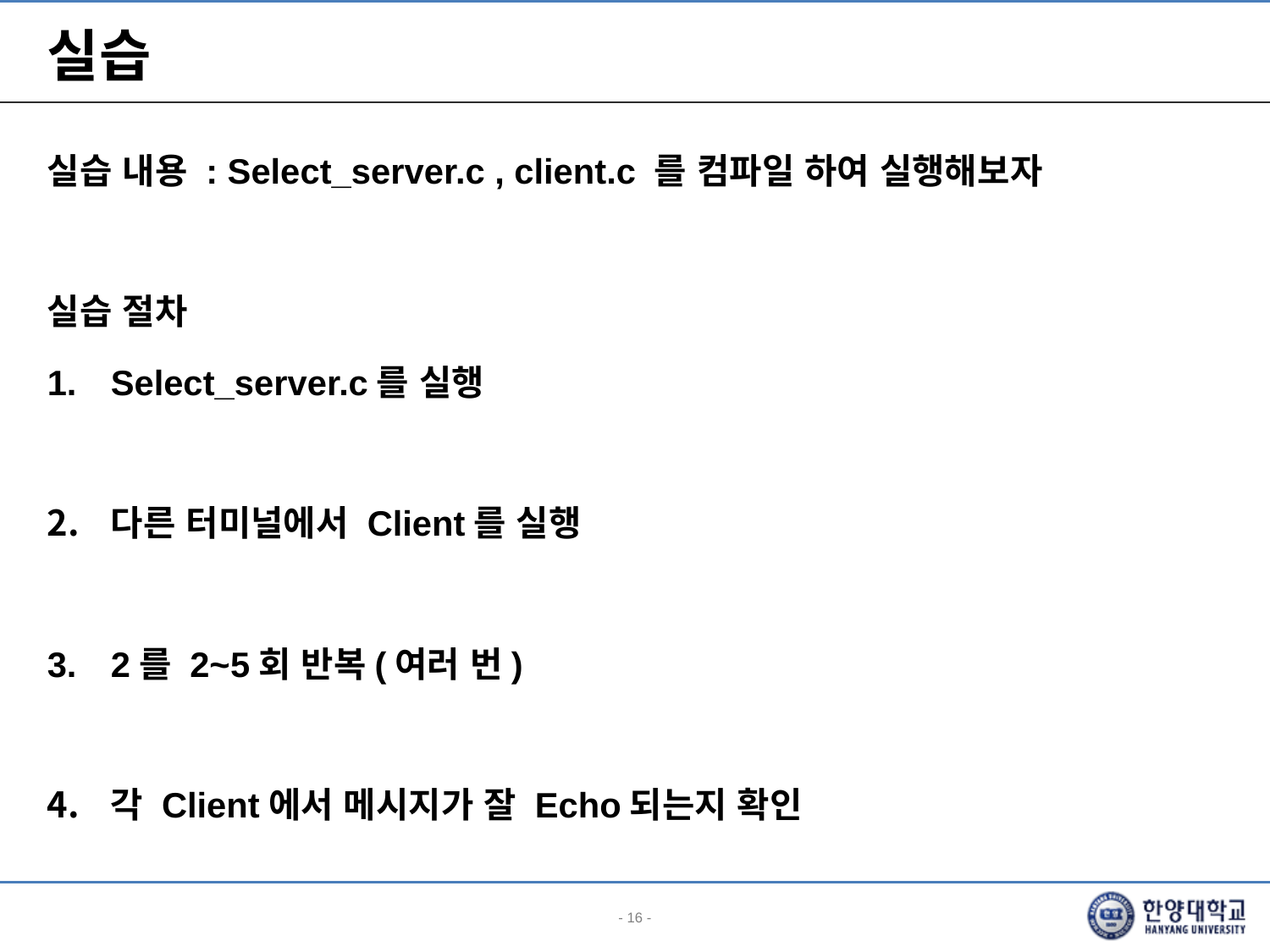

# 실습
실습 내용 : Select_server.c , client.c 를 컴파일 하여 실행해보자

실습 절차
Select_server.c를 실행

다른 터미널에서 Client를 실행

2를 2~5회 반복(여러 번)

각 Client에서 메시지가 잘 Echo되는지 확인